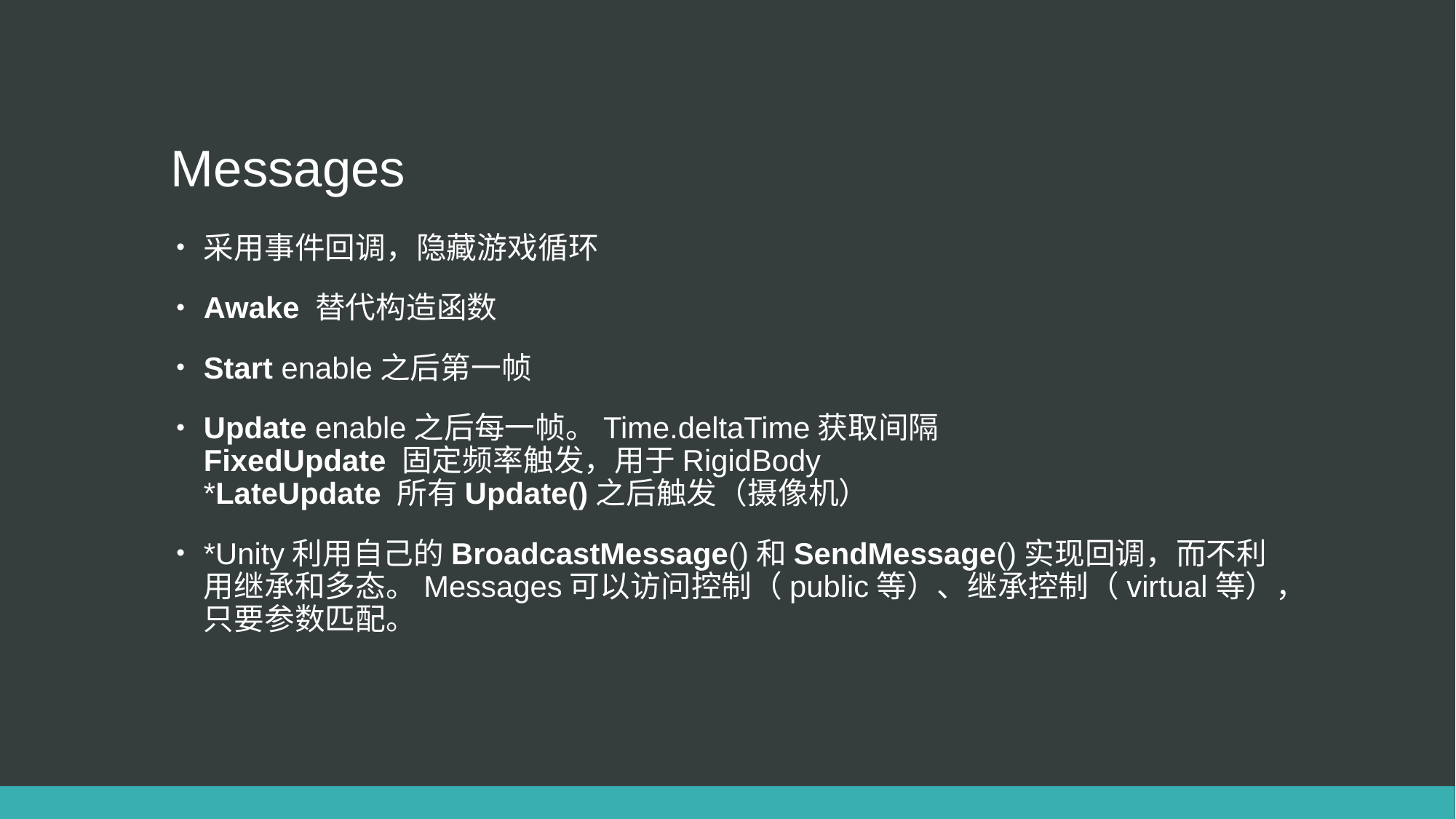

# Messages
采用事件回调，隐藏游戏循环
Awake 替代构造函数
Start enable之后第一帧
Update enable之后每一帧。Time.deltaTime获取间隔
FixedUpdate 固定频率触发，用于RigidBody
*LateUpdate 所有Update()之后触发（摄像机）
*Unity利用自己的BroadcastMessage()和SendMessage()实现回调，而不利用继承和多态。Messages可以访问控制（public等）、继承控制（virtual等），只要参数匹配。